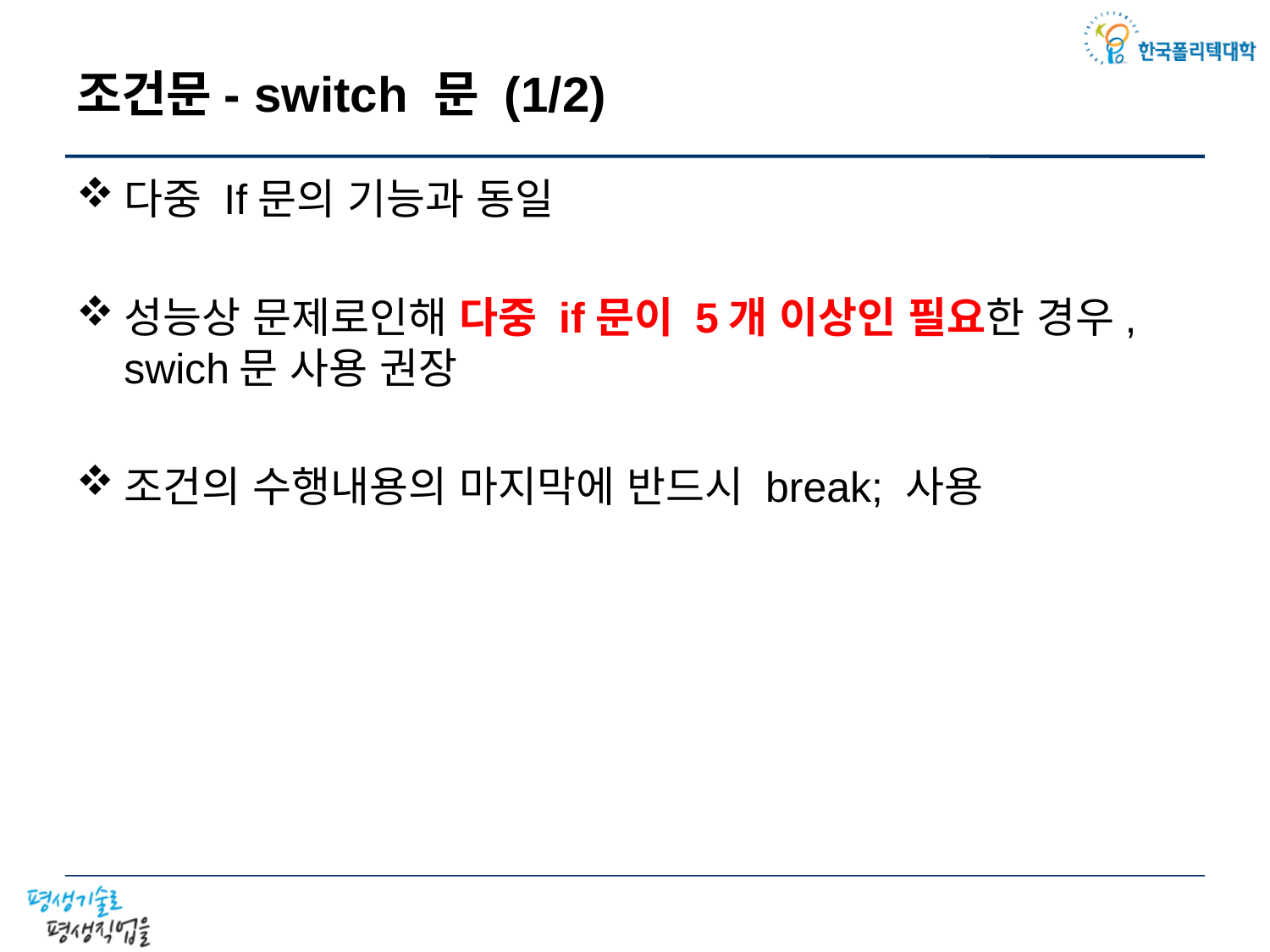

# 조건문- switch 문 (1/2)
다중 If문의 기능과 동일

성능상 문제로인해 다중 if문이 5개 이상인 필요한 경우,
swich문 사용 권장

조건의 수행내용의 마지막에 반드시 break; 사용